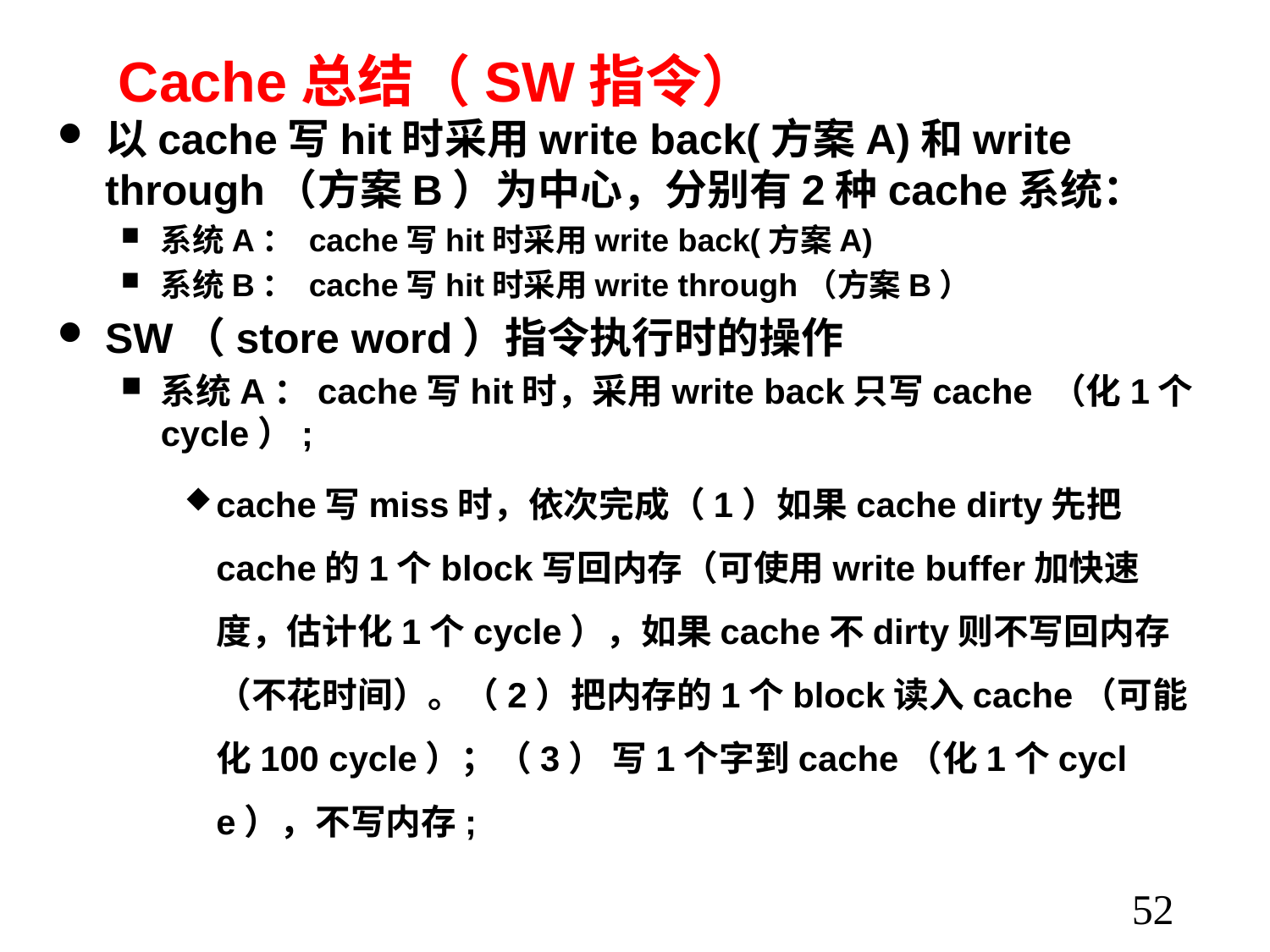

# Cache总结（SW指令）
以cache写hit时采用write back(方案A)和write through（方案B）为中心，分别有2种cache系统：
系统A： cache写hit时采用write back(方案A)
系统B： cache写hit时采用write through（方案B）
SW（store word）指令执行时的操作
系统A：cache写hit时，采用write back只写cache （化1个cycle）;
cache写miss时，依次完成（1）如果cache dirty先把cache的1个block写回内存（可使用write buffer加快速度，估计化1个cycle），如果cache不dirty则不写回内存（不花时间）。（2）把内存的1个block读入cache（可能化100 cycle）；（3） 写1个字到cache（化1个cycle），不写内存;